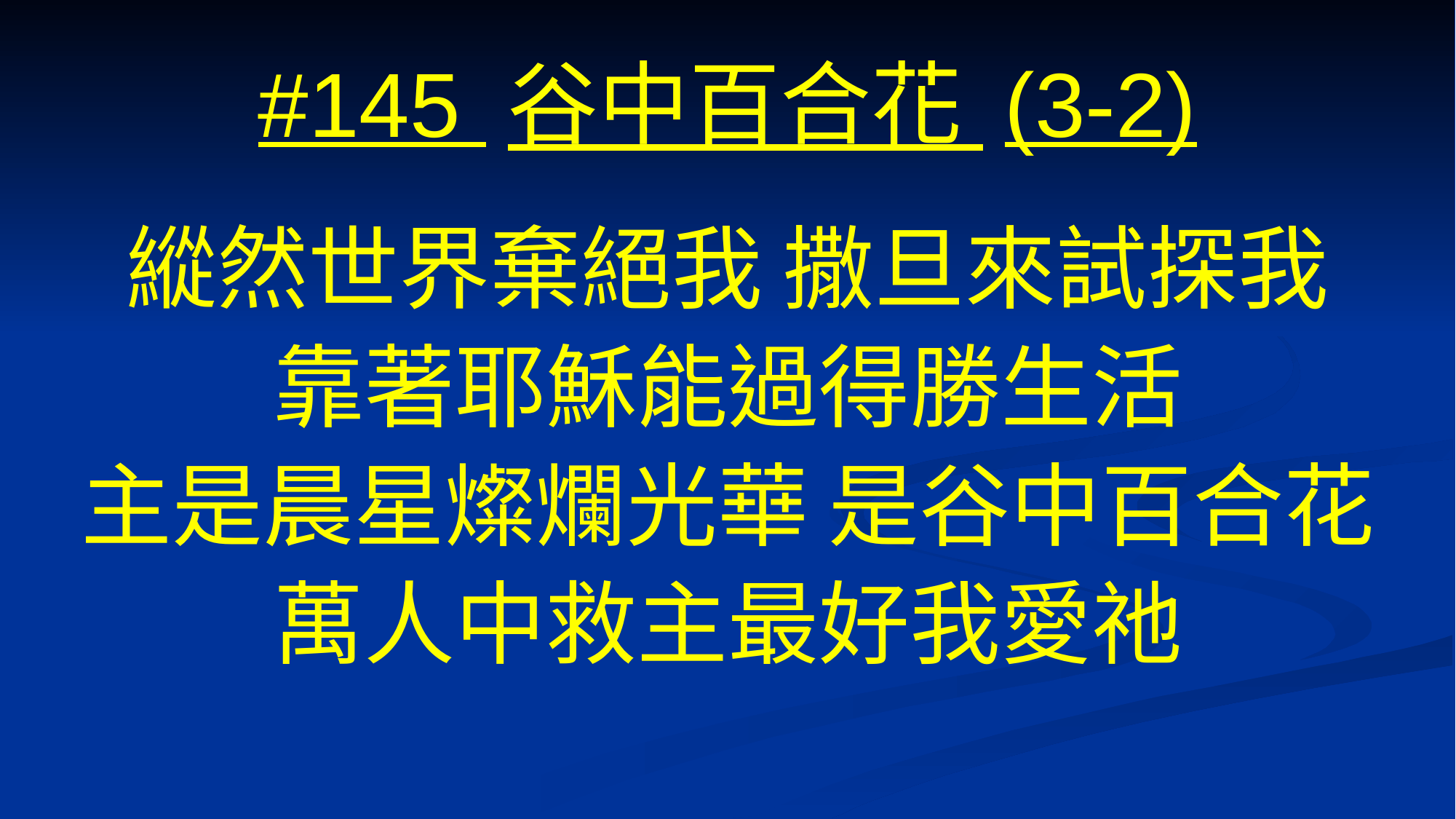

# #145 谷中百合花 (3-2)
縱然世界棄絕我 撒旦來試探我
靠著耶穌能過得勝生活
主是晨星燦爛光華 是谷中百合花
萬人中救主最好我愛祂